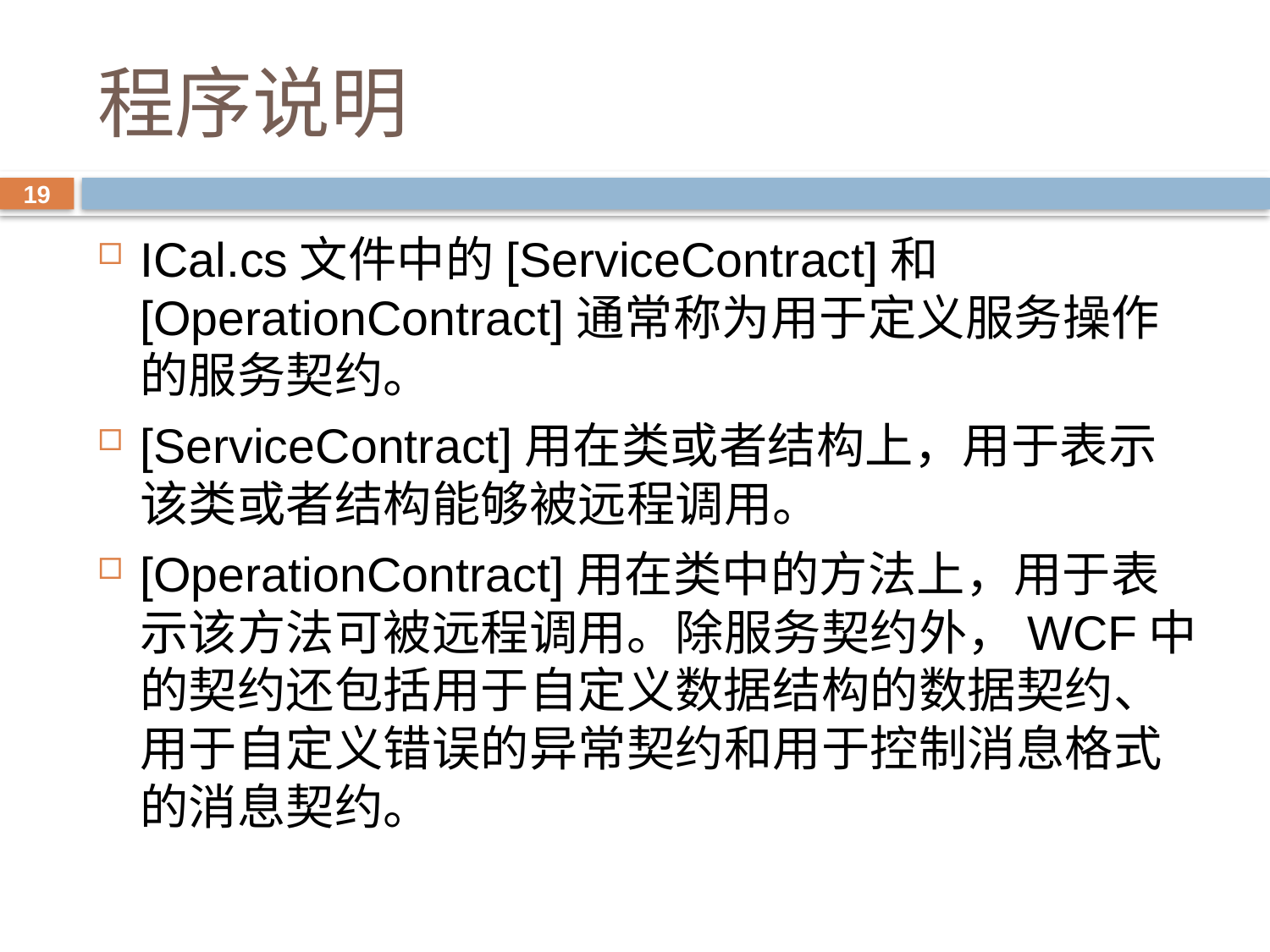

# 程序说明
19
ICal.cs文件中的[ServiceContract]和[OperationContract]通常称为用于定义服务操作的服务契约。
[ServiceContract]用在类或者结构上，用于表示该类或者结构能够被远程调用。
[OperationContract]用在类中的方法上，用于表示该方法可被远程调用。除服务契约外，WCF中的契约还包括用于自定义数据结构的数据契约、用于自定义错误的异常契约和用于控制消息格式的消息契约。